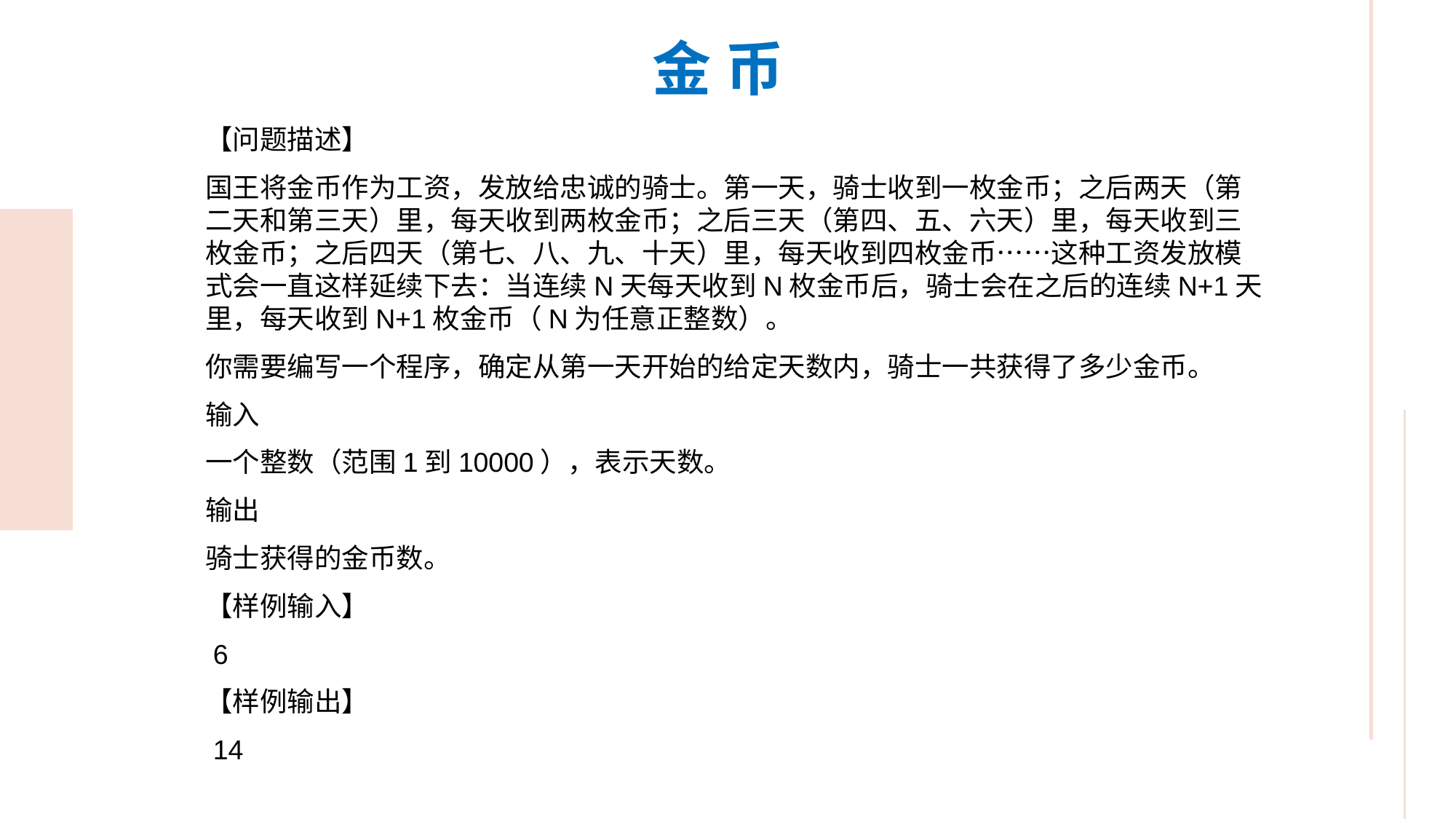

金 币
【问题描述】
国王将金币作为工资，发放给忠诚的骑士。第一天，骑士收到一枚金币；之后两天（第二天和第三天）里，每天收到两枚金币；之后三天（第四、五、六天）里，每天收到三枚金币；之后四天（第七、八、九、十天）里，每天收到四枚金币……这种工资发放模式会一直这样延续下去：当连续N天每天收到N枚金币后，骑士会在之后的连续N+1天里，每天收到N+1枚金币（N为任意正整数）。
你需要编写一个程序，确定从第一天开始的给定天数内，骑士一共获得了多少金币。
输入
一个整数（范围1到10000），表示天数。
输出
骑士获得的金币数。
【样例输入】
 6
【样例输出】
 14